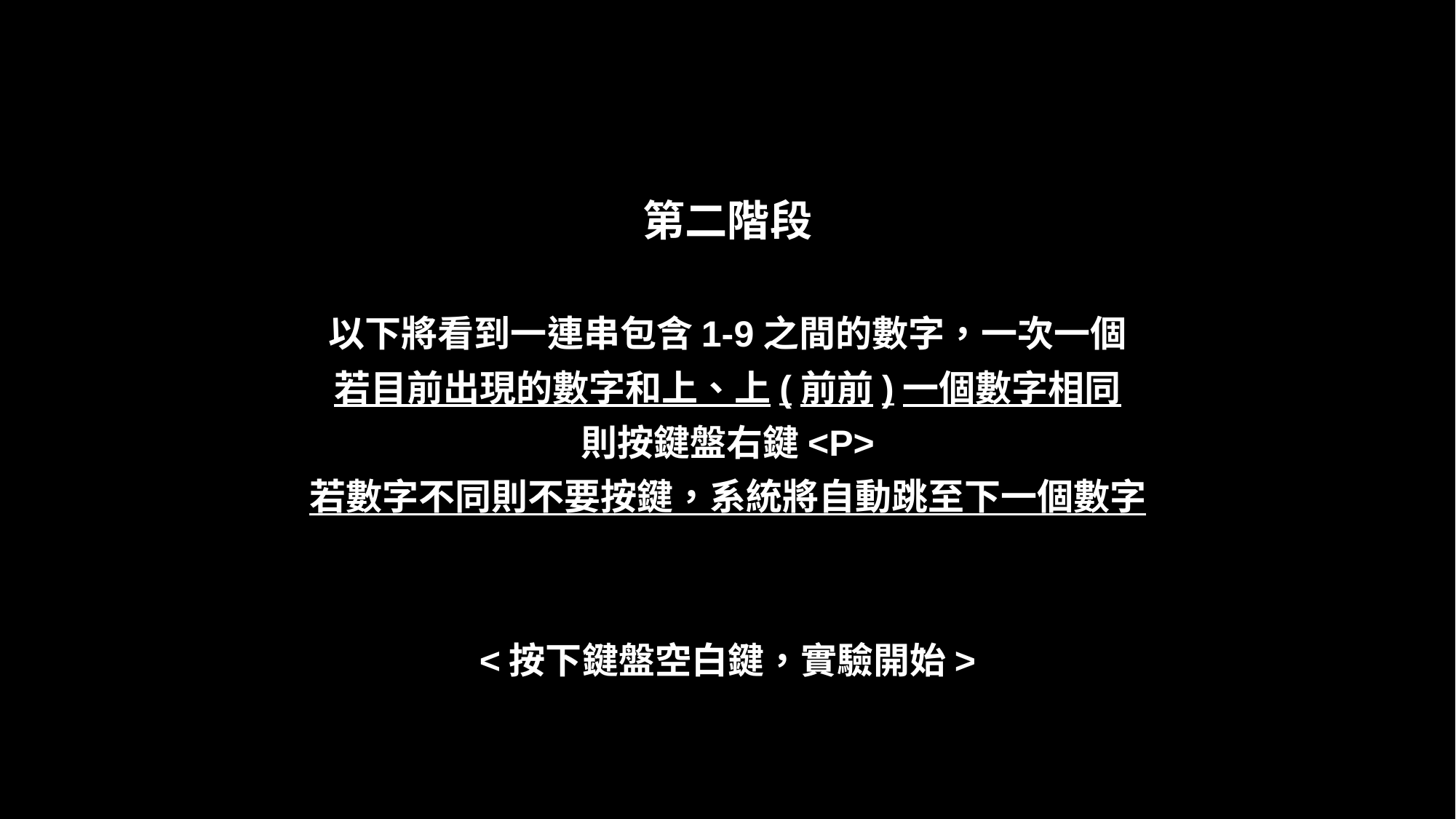

第二階段

以下將看到一連串包含1-9之間的數字，一次一個
若目前出現的數字和上、上(前前)一個數字相同
則按鍵盤右鍵<P>
若數字不同則不要按鍵，系統將自動跳至下一個數字

<按下鍵盤空白鍵，實驗開始>